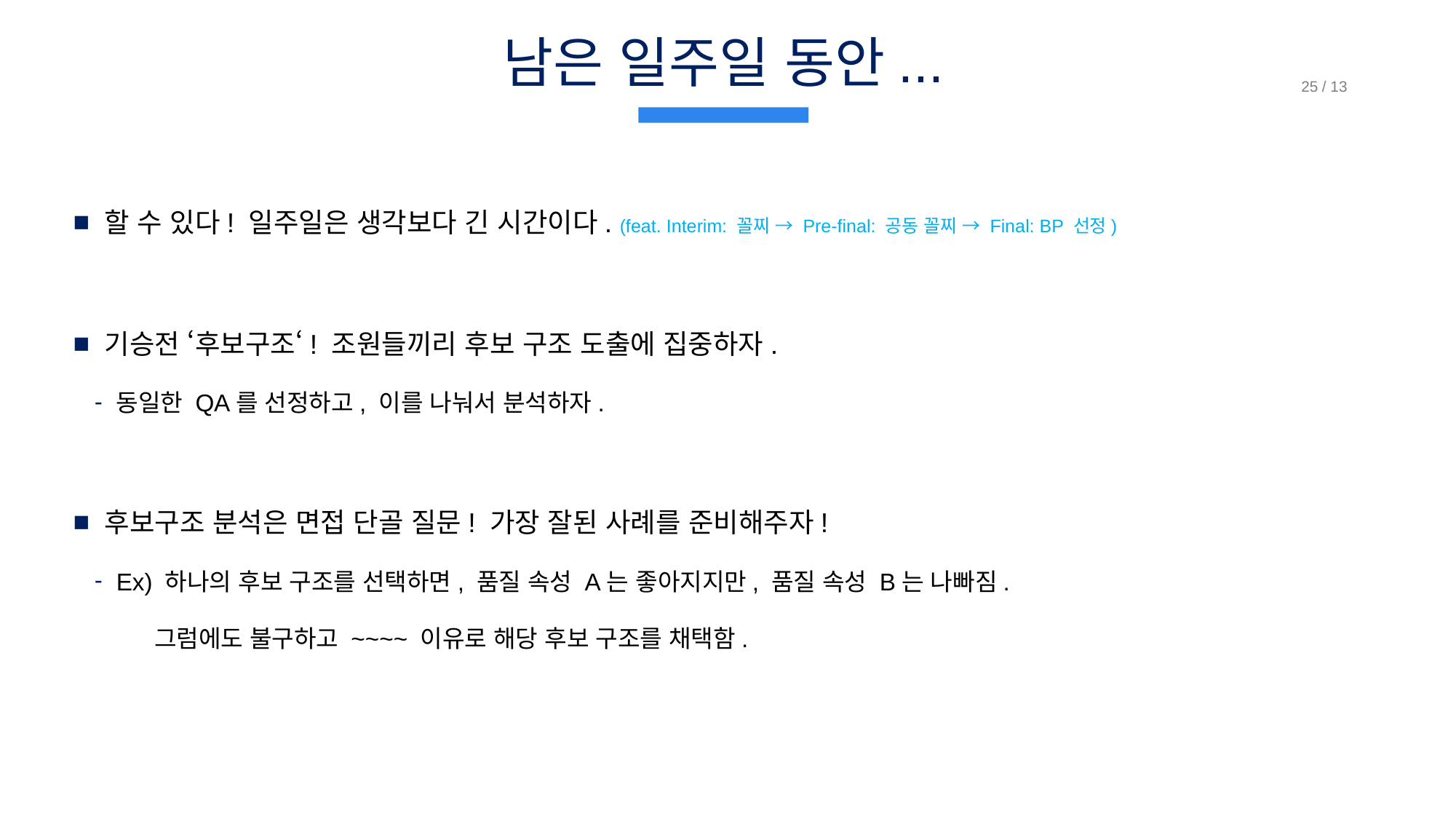

# 남은 일주일 동안...
할 수 있다! 일주일은 생각보다 긴 시간이다. (feat. Interim: 꼴찌 → Pre-final: 공동 꼴찌 → Final: BP 선정)

기승전 ‘후보구조‘! 조원들끼리 후보 구조 도출에 집중하자.
동일한 QA를 선정하고, 이를 나눠서 분석하자.

후보구조 분석은 면접 단골 질문! 가장 잘된 사례를 준비해주자!
Ex) 하나의 후보 구조를 선택하면, 품질 속성 A는 좋아지지만, 품질 속성 B는 나빠짐.
        그럼에도 불구하고 ~~~~ 이유로 해당 후보 구조를 채택함.